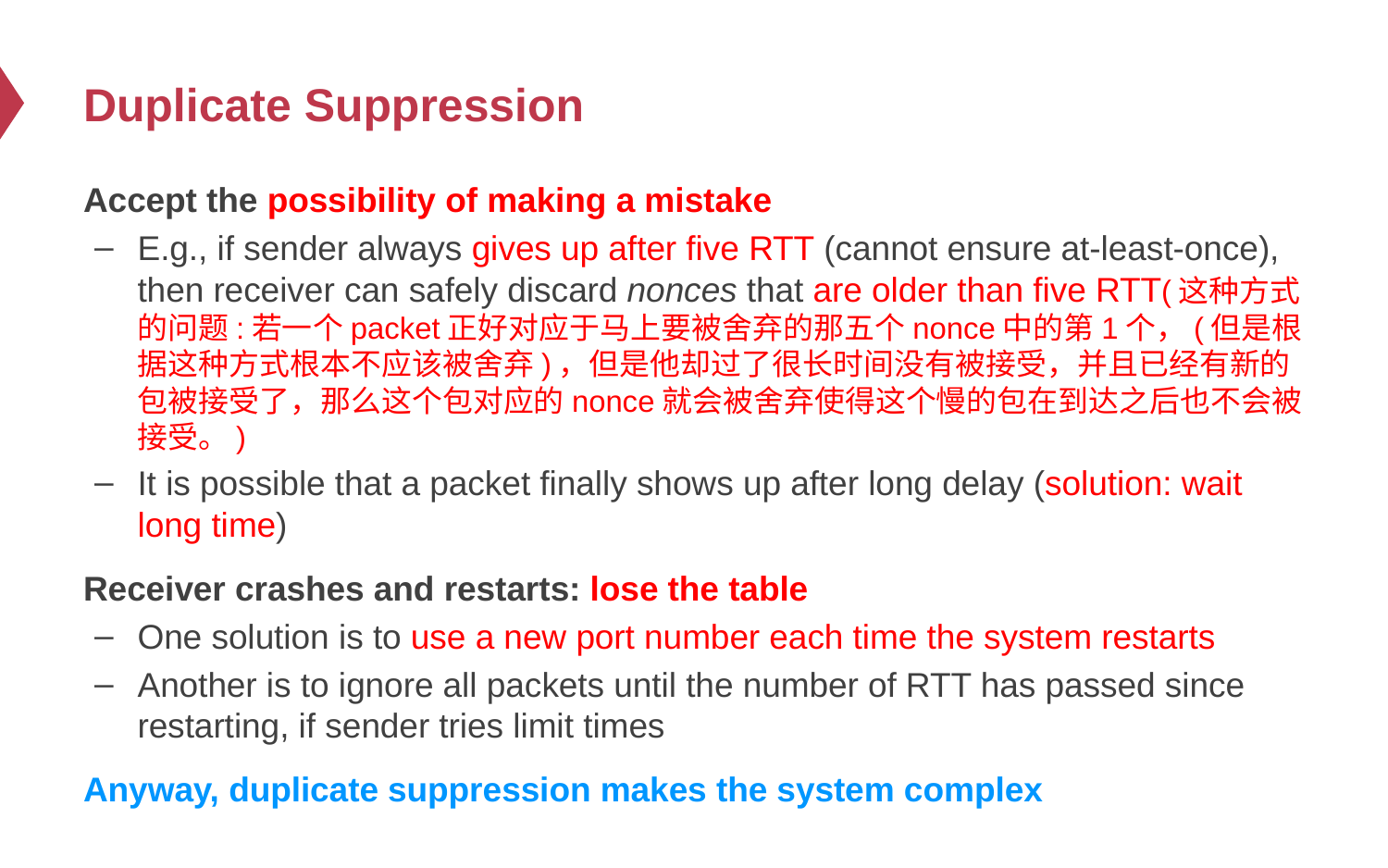

# Duplicate Suppression
Accept the possibility of making a mistake
E.g., if sender always gives up after five RTT (cannot ensure at-least-once), then receiver can safely discard nonces that are older than five RTT(这种方式的问题:若一个packet正好对应于马上要被舍弃的那五个nonce中的第1个，(但是根据这种方式根本不应该被舍弃)，但是他却过了很长时间没有被接受，并且已经有新的包被接受了，那么这个包对应的nonce就会被舍弃使得这个慢的包在到达之后也不会被接受。)
It is possible that a packet finally shows up after long delay (solution: wait long time)
Receiver crashes and restarts: lose the table
One solution is to use a new port number each time the system restarts
Another is to ignore all packets until the number of RTT has passed since restarting, if sender tries limit times
Anyway, duplicate suppression makes the system complex

8